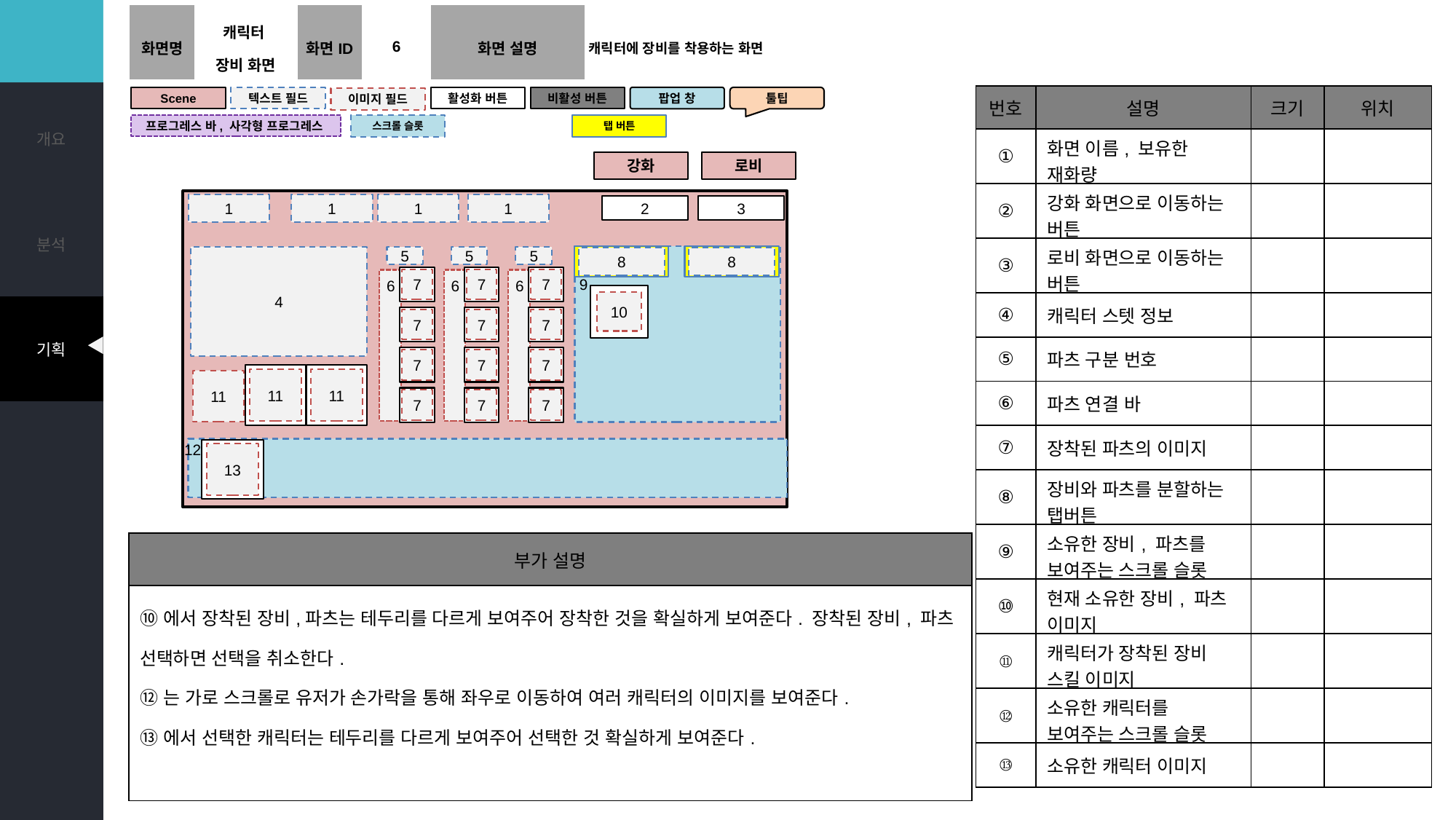

# 캐릭터 화면(장비)
| 화면명 | 캐릭터 장비 화면 | 화면ID | 6 | 화면 설명 | 캐릭터에 장비를 착용하는 화면 |
| --- | --- | --- | --- | --- | --- |
| 번호 | 설명 | 크기 | 위치 |
| --- | --- | --- | --- |
| ① | 화면 이름, 보유한 재화량 |  |  |
| ② | 강화 화면으로 이동하는 버튼 |  |  |
| ③ | 로비 화면으로 이동하는 버튼 |  |  |
| ④ | 캐릭터 스텟 정보 |  |  |
| ⑤ | 파츠 구분 번호 |  |  |
| ⑥ | 파츠 연결 바 |  |  |
| ⑦ | 장착된 파츠의 이미지 |  |  |
| ⑧ | 장비와 파츠를 분할하는 탭버튼 |  |  |
| ⑨ | 소유한 장비, 파츠를 보여주는 스크롤 슬롯 |  |  |
| ⑩ | 현재 소유한 장비, 파츠 이미지 |  |  |
| ⑪ | 캐릭터가 장착된 장비 스킬 이미지 |  |  |
| ⑫ | 소유한 캐릭터를 보여주는 스크롤 슬롯 |  |  |
| ⑬ | 소유한 캐릭터 이미지 |  |  |
Scene
텍스트 필드
팝업 창
활성화 버튼
비활성 버튼
툴팁
이미지 필드
프로그레스 바, 사각형 프로그레스
스크롤 슬롯
탭 버튼
강화
로비

1
1
1
1
2
3

탭 버튼
탭 버튼
4
5

7

6

7

7

7
5

7

6

7

7

7
5

7

6

7

7

7
8
8
9

10

11

11
11
12

4
13
| 부가 설명 |
| --- |
| ⑩에서 장착된 장비,파츠는 테두리를 다르게 보여주어 장착한 것을 확실하게 보여준다. 장착된 장비, 파츠 선택하면 선택을 취소한다. ⑫는 가로 스크롤로 유저가 손가락을 통해 좌우로 이동하여 여러 캐릭터의 이미지를 보여준다. ⑬에서 선택한 캐릭터는 테두리를 다르게 보여주어 선택한 것 확실하게 보여준다. |